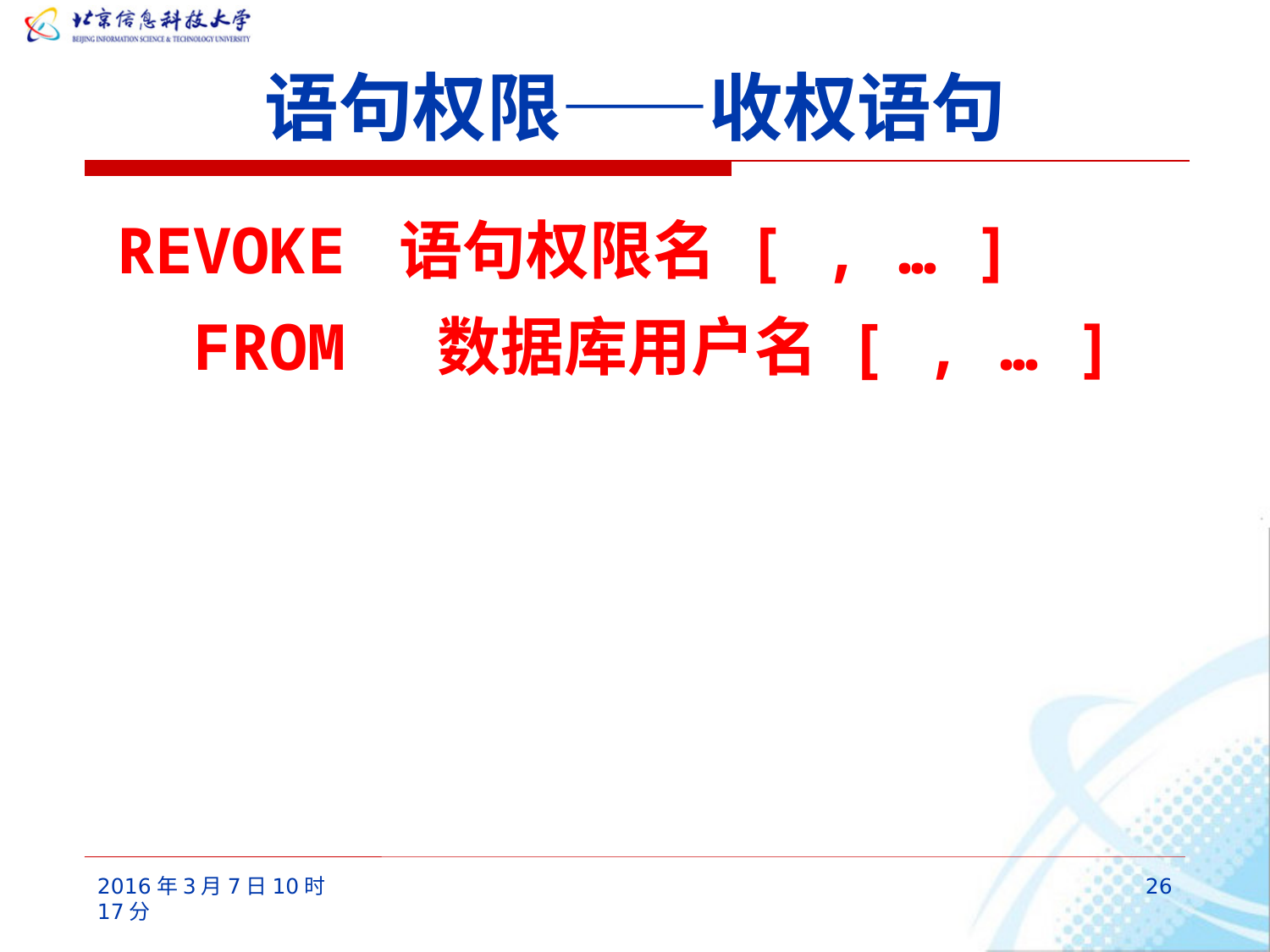

# 语句权限——收权语句
REVOKE 语句权限名 [ , … ]
  FROM  数据库用户名 [ , … ]

2016年3月7日10时17分
26